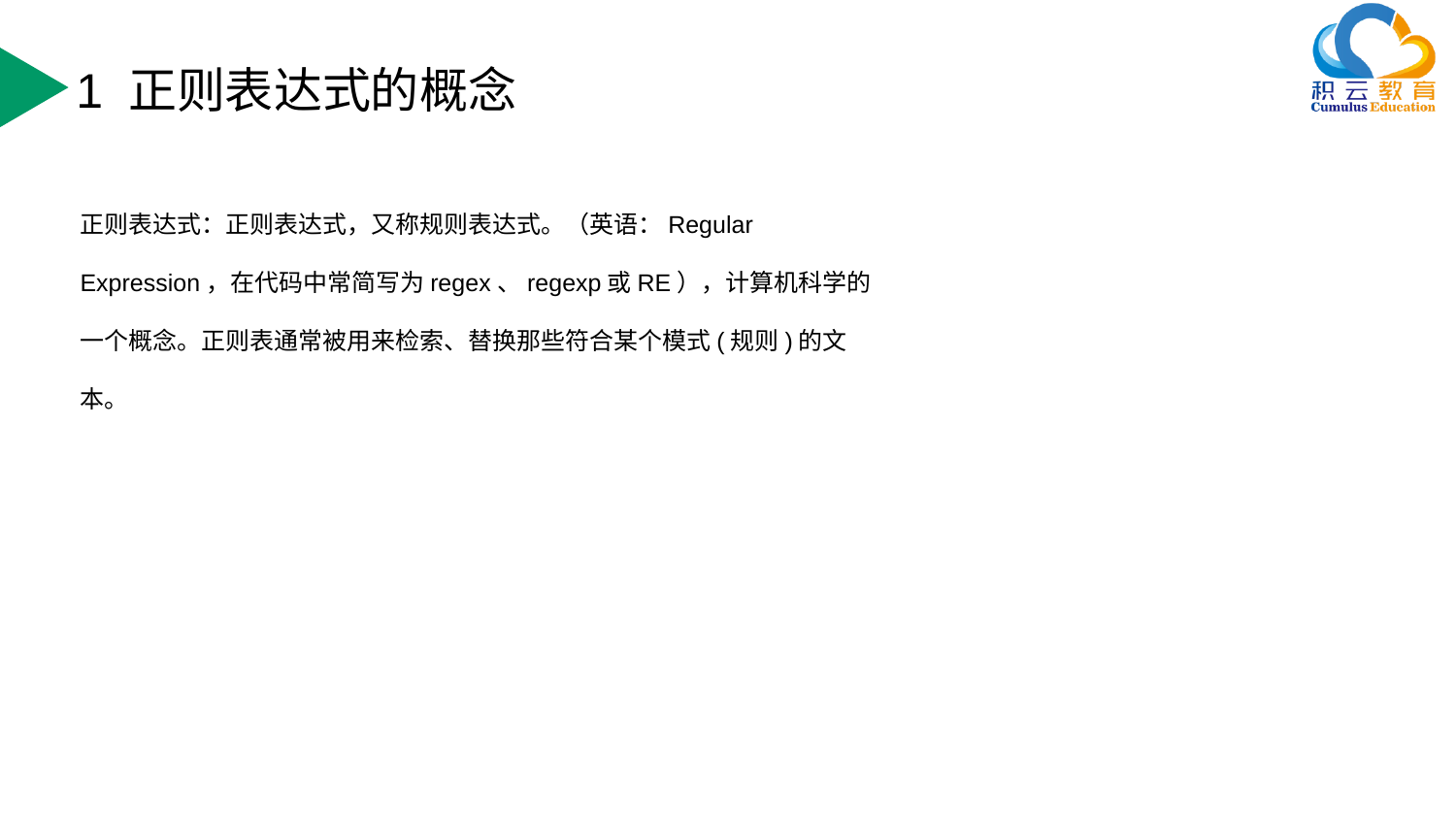

# 1 正则表达式的概念
正则表达式：正则表达式，又称规则表达式。（英语：Regular Expression，在代码中常简写为regex、regexp或RE），计算机科学的一个概念。正则表通常被用来检索、替换那些符合某个模式(规则)的文本。